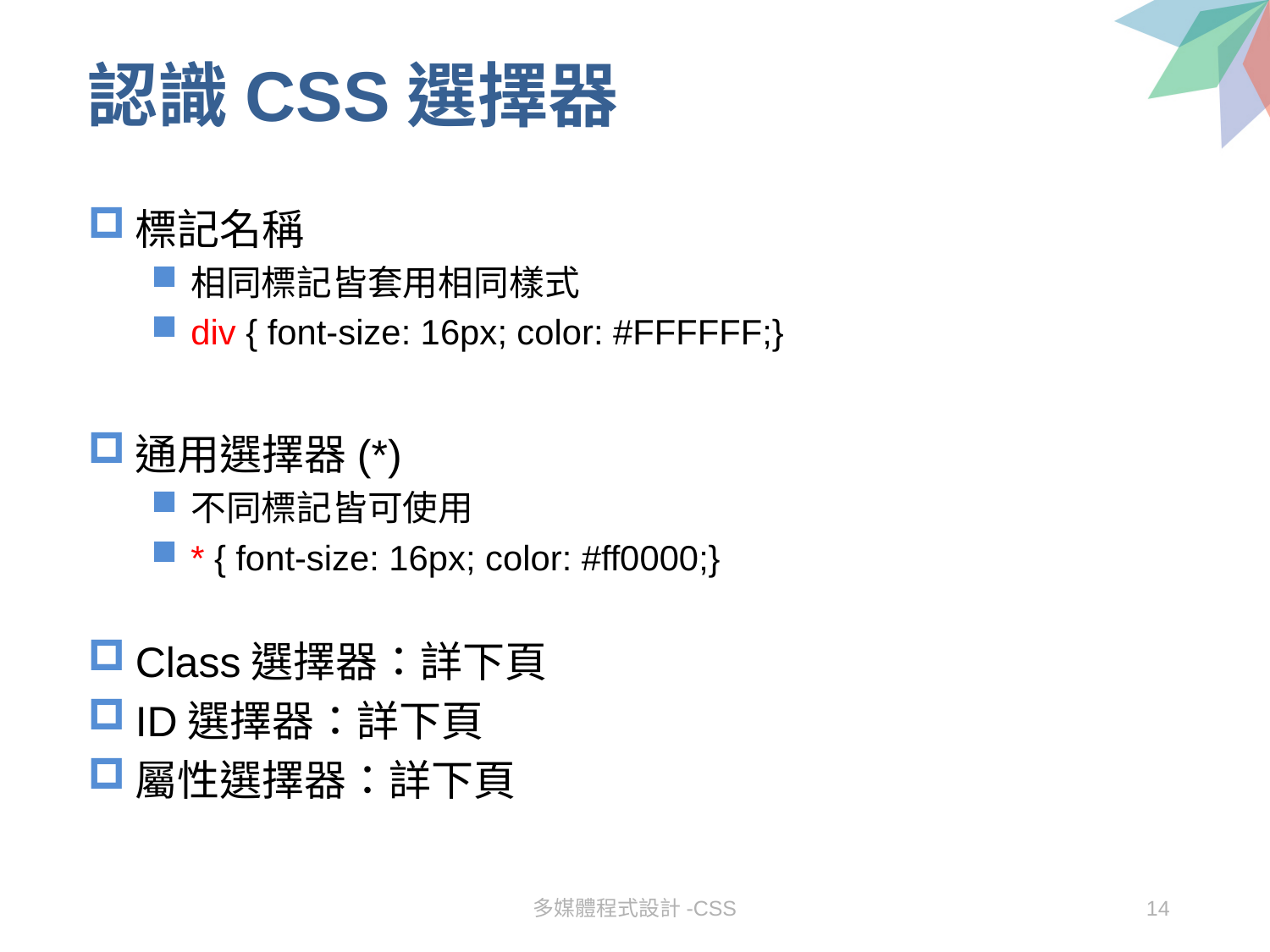

# 認識CSS選擇器
標記名稱
相同標記皆套用相同樣式
div { font-size: 16px; color: #FFFFFF;}

通用選擇器(*)
不同標記皆可使用
* { font-size: 16px; color: #ff0000;}

Class選擇器：詳下頁
ID選擇器：詳下頁
屬性選擇器：詳下頁

多媒體程式設計-CSS
14